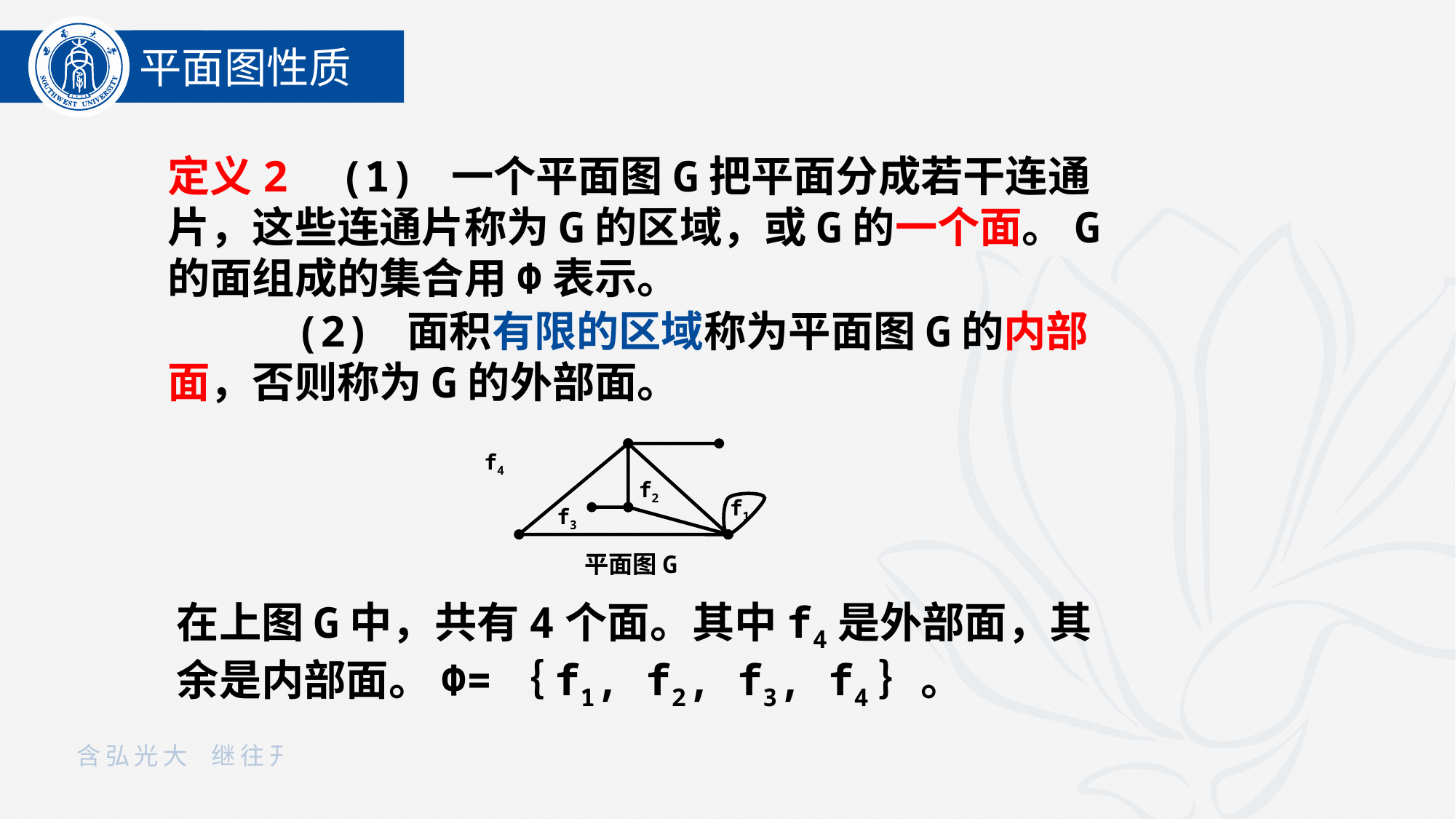

平面图性质
定义2  (1) 一个平面图G把平面分成若干连通片，这些连通片称为G的区域，或G的一个面。G的面组成的集合用Φ表示。
     (2) 面积有限的区域称为平面图G的内部面，否则称为G的外部面。
f4

平面图G
f2
f1
f3
在上图G中，共有4个面。其中f4是外部面，其余是内部面。Φ=｛f1, f2, f3, f4｝。